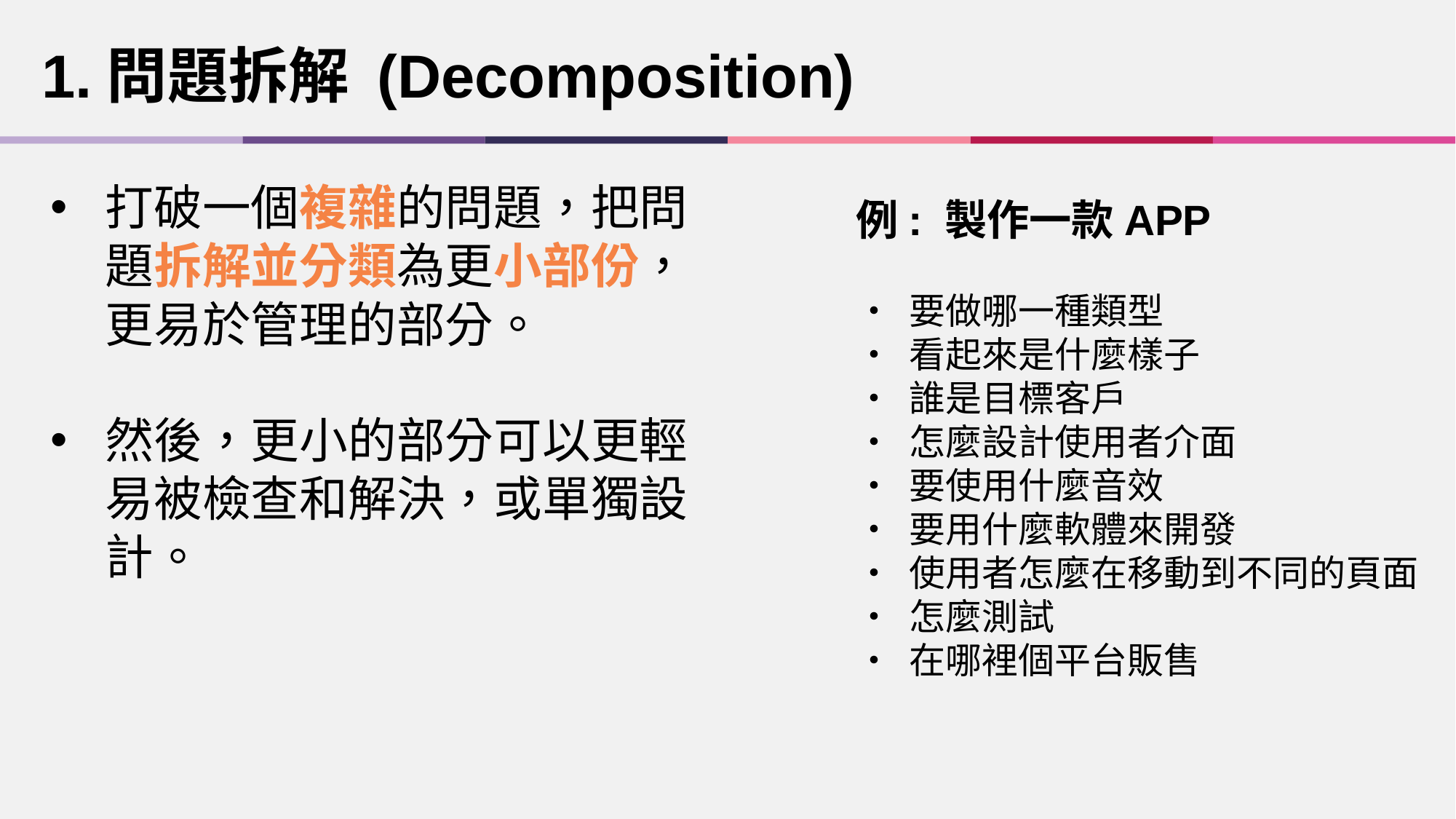

1.問題拆解 (Decomposition)

打破一個複雜的問題，把問題拆解並分類為更小部份，更易於管理的部分。

然後，更小的部分可以更輕易被檢查和解決，或單獨設計。
例: 製作一款APP

• 要做哪一種類型
• 看起來是什麼樣子
• 誰是目標客戶
• 怎麼設計使用者介面
• 要使用什麼音效
• 要用什麼軟體來開發
• 使用者怎麼在移動到不同的頁面
• 怎麼測試
• 在哪裡個平台販售